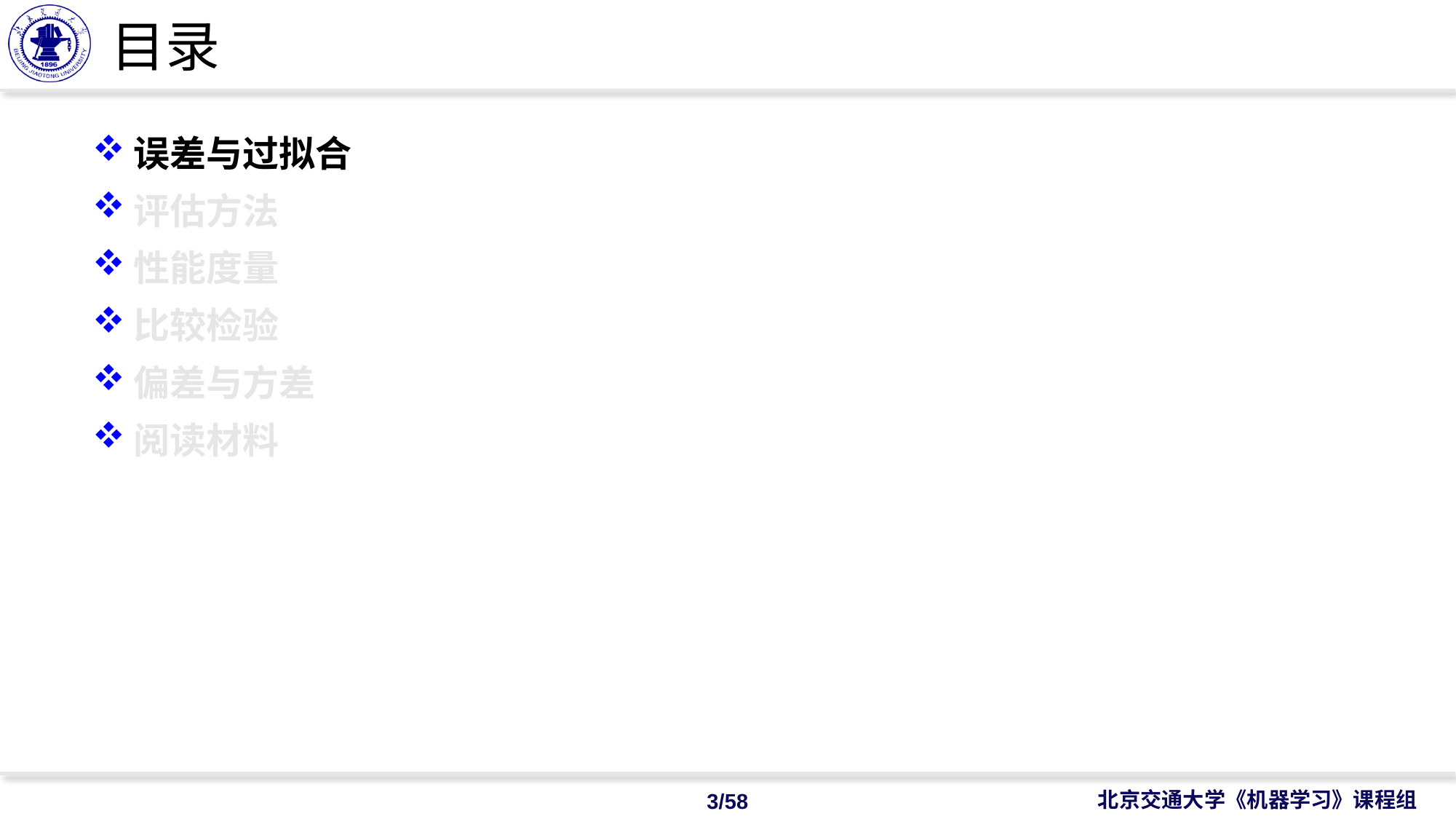

# 目录
误差与过拟合
评估方法
性能度量
比较检验
偏差与方差
阅读材料